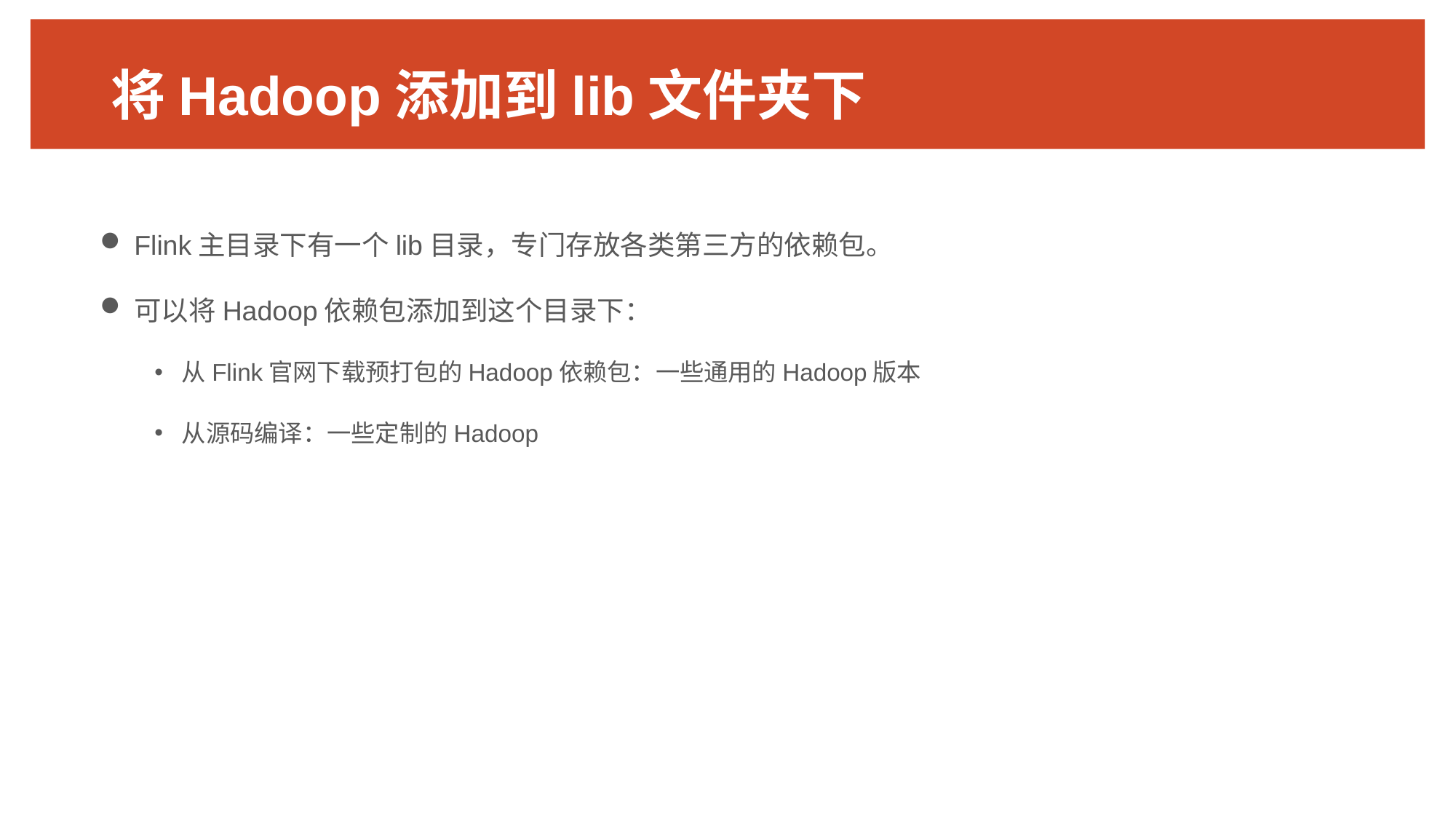

# 将Hadoop添加到lib文件夹下
Flink主目录下有一个lib目录，专门存放各类第三方的依赖包。
可以将Hadoop依赖包添加到这个目录下：
从Flink官网下载预打包的Hadoop依赖包：一些通用的Hadoop版本
从源码编译：一些定制的Hadoop